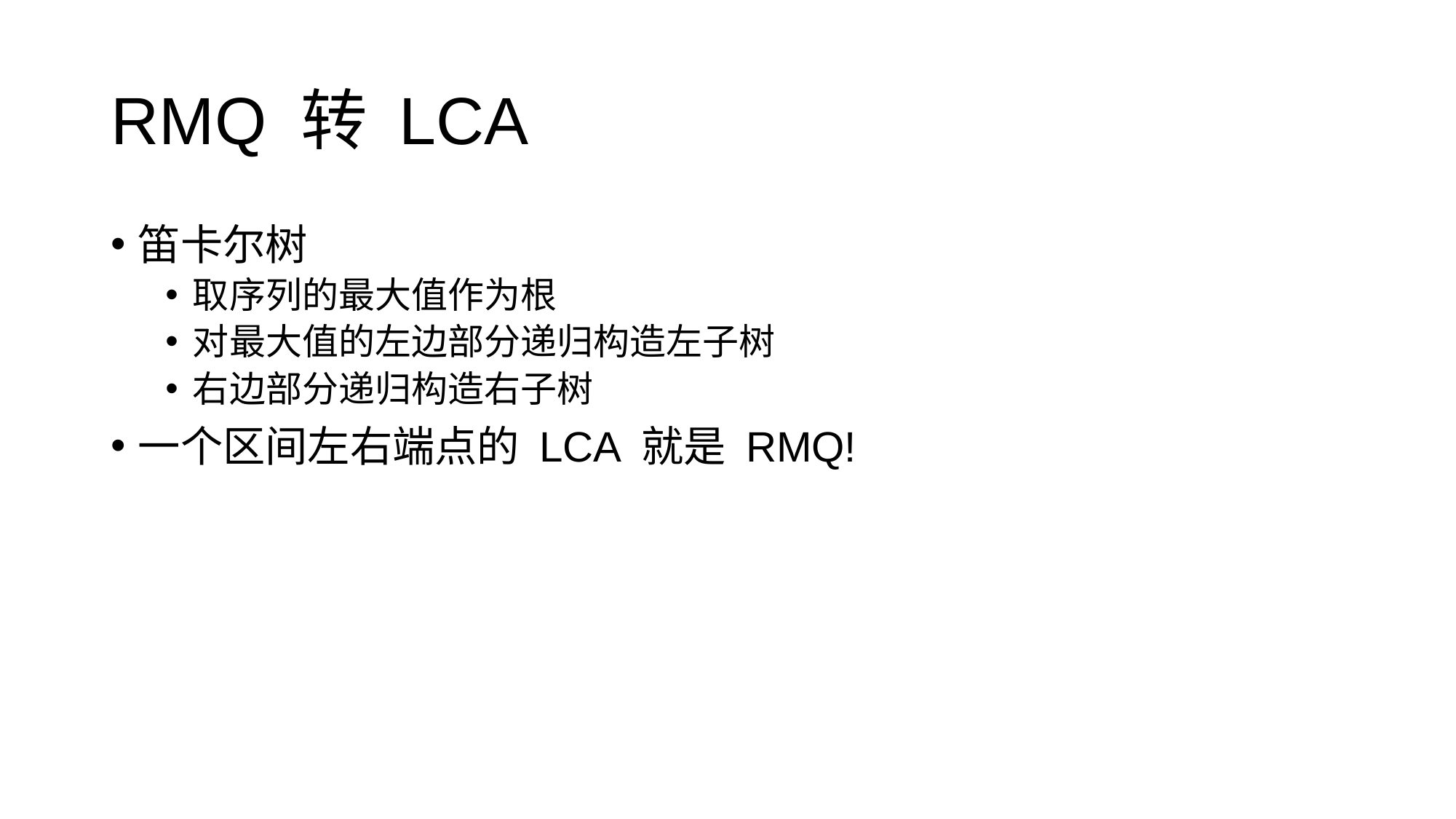

# RMQ 转 LCA
笛卡尔树
取序列的最大值作为根
对最大值的左边部分递归构造左子树
右边部分递归构造右子树
一个区间左右端点的 LCA 就是 RMQ!